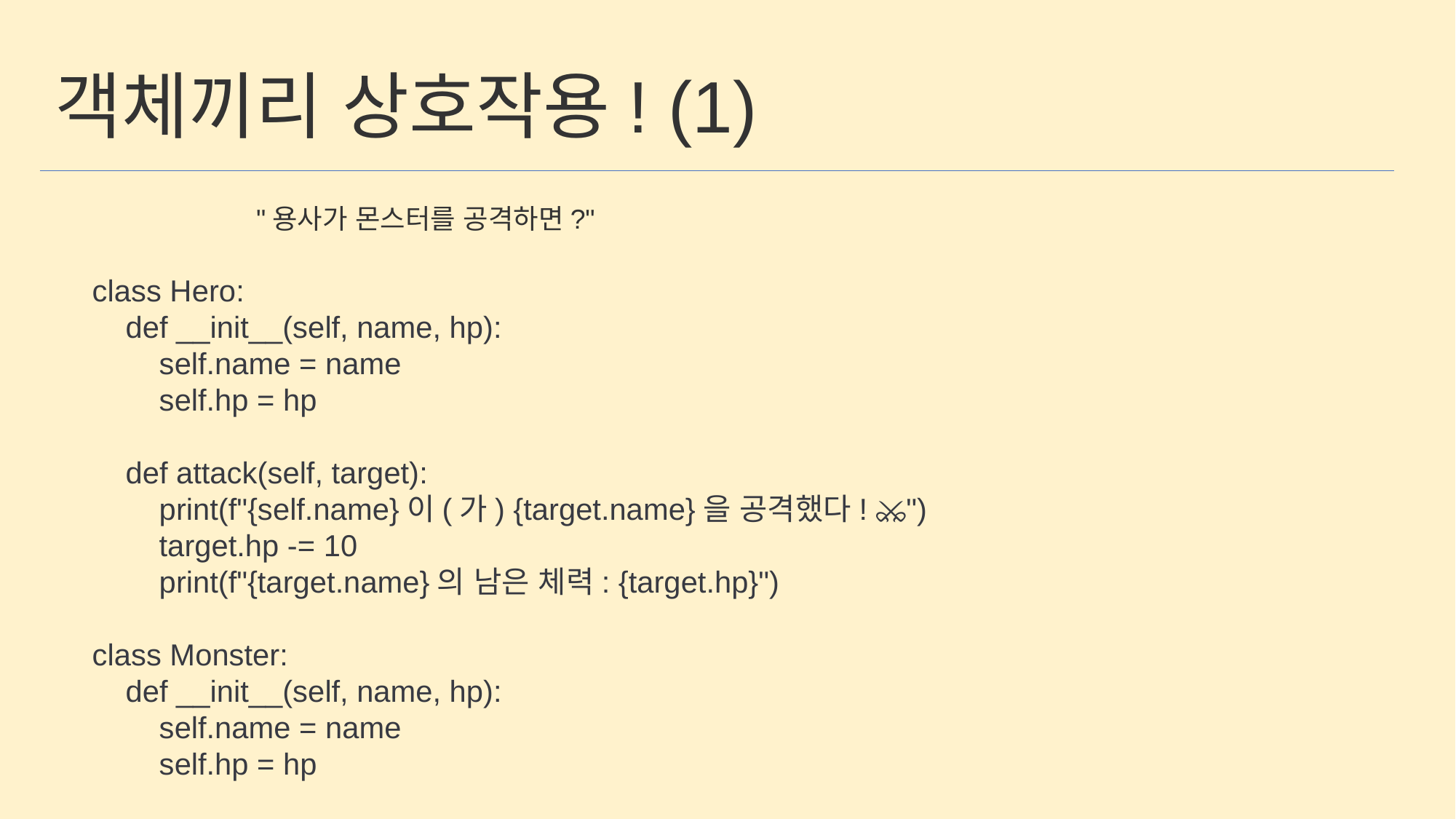

객체끼리 상호작용! (1)
"용사가 몬스터를 공격하면?"
class Hero:
    def __init__(self, name, hp):
        self.name = name
        self.hp = hp

    def attack(self, target):
        print(f"{self.name}이(가) {target.name}을 공격했다! ⚔️")
        target.hp -= 10
        print(f"{target.name}의 남은 체력: {target.hp}")

class Monster:
    def __init__(self, name, hp):
        self.name = name
        self.hp = hp